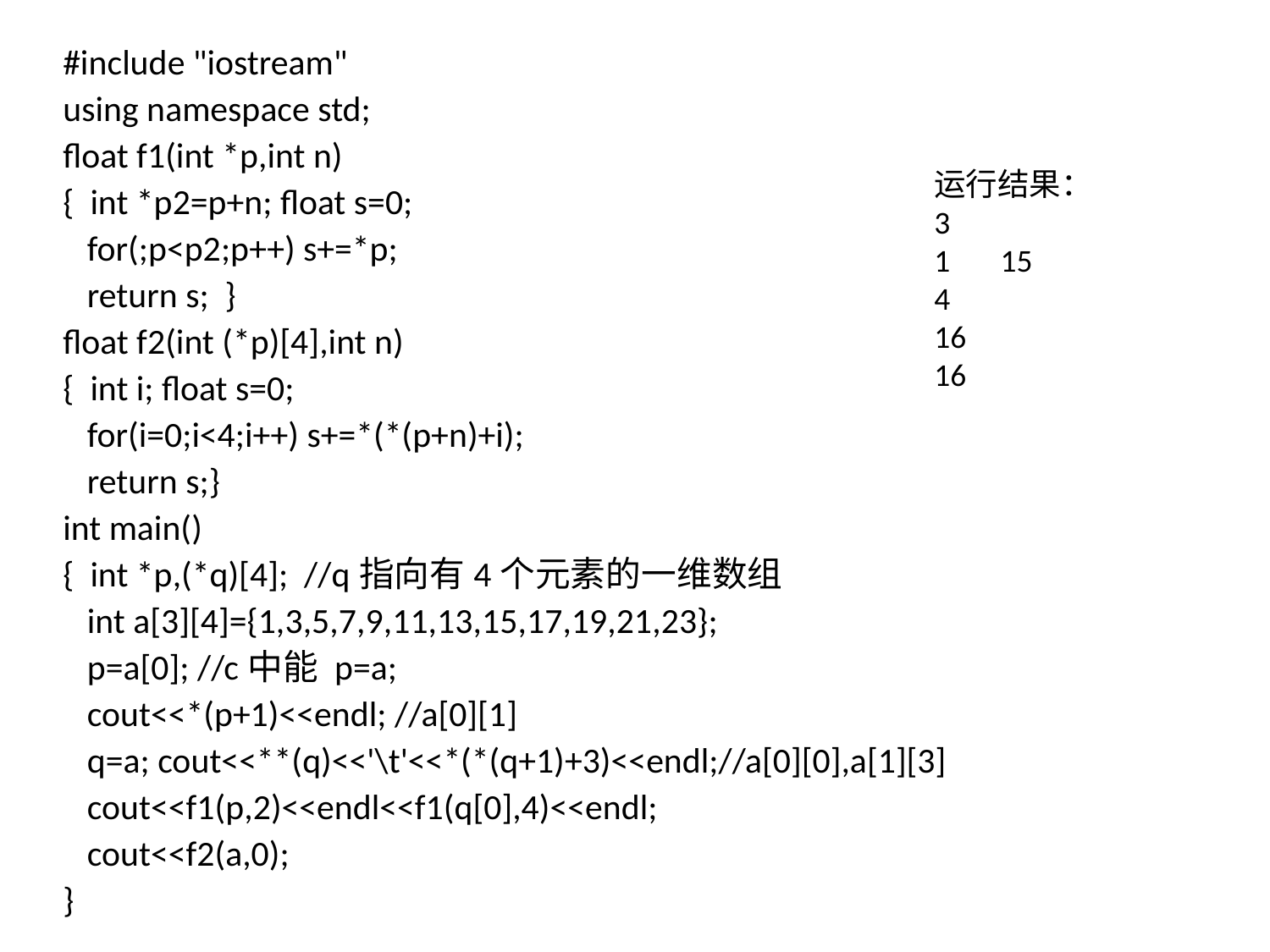

#include "iostream"
using namespace std;
float f1(int *p,int n)
{  int *p2=p+n; float s=0;
   for(;p<p2;p++) s+=*p;
   return s;  }
float f2(int (*p)[4],int n)
{  int i; float s=0;
   for(i=0;i<4;i++) s+=*(*(p+n)+i);
   return s;}
int main()
{  int *p,(*q)[4];  //q指向有4个元素的一维数组
   int a[3][4]={1,3,5,7,9,11,13,15,17,19,21,23};
   p=a[0]; //c中能 p=a;
   cout<<*(p+1)<<endl; //a[0][1]
   q=a; cout<<**(q)<<'\t'<<*(*(q+1)+3)<<endl;//a[0][0],a[1][3]
   cout<<f1(p,2)<<endl<<f1(q[0],4)<<endl;
   cout<<f2(a,0);
}

运行结果：
3
1       15
4
16
16